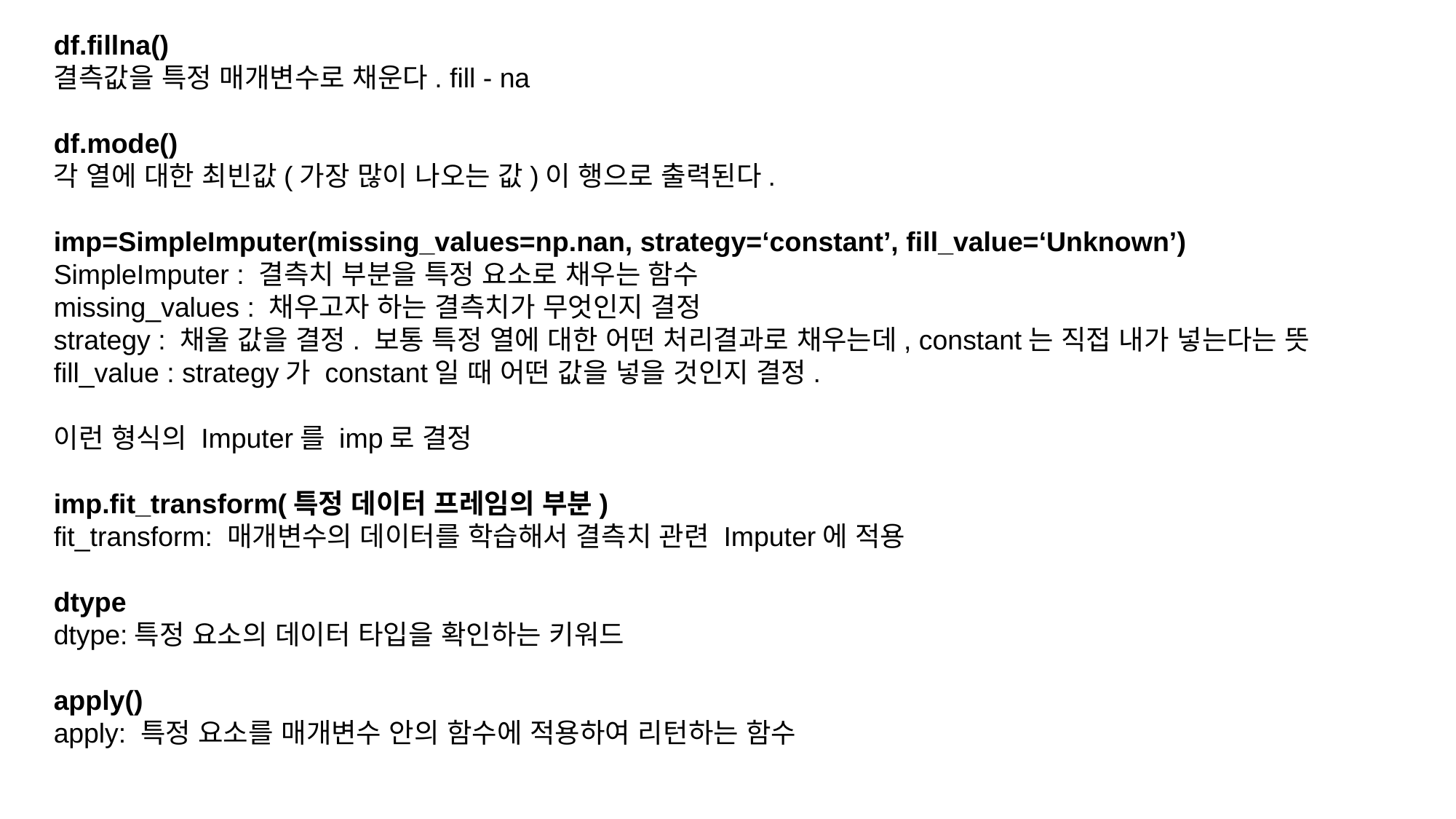

df.fillna()
결측값을 특정 매개변수로 채운다. fill - na

df.mode()
각 열에 대한 최빈값(가장 많이 나오는 값)이 행으로 출력된다.

imp=SimpleImputer(missing_values=np.nan, strategy=‘constant’, fill_value=‘Unknown’)
SimpleImputer : 결측치 부분을 특정 요소로 채우는 함수
missing_values : 채우고자 하는 결측치가 무엇인지 결정
strategy : 채울 값을 결정. 보통 특정 열에 대한 어떤 처리결과로 채우는데, constant는 직접 내가 넣는다는 뜻
fill_value : strategy가 constant일 때 어떤 값을 넣을 것인지 결정.

이런 형식의 Imputer를 imp로 결정

imp.fit_transform(특정 데이터 프레임의 부분)
fit_transform: 매개변수의 데이터를 학습해서 결측치 관련 Imputer에 적용

dtype
dtype:특정 요소의 데이터 타입을 확인하는 키워드

apply()
apply: 특정 요소를 매개변수 안의 함수에 적용하여 리턴하는 함수